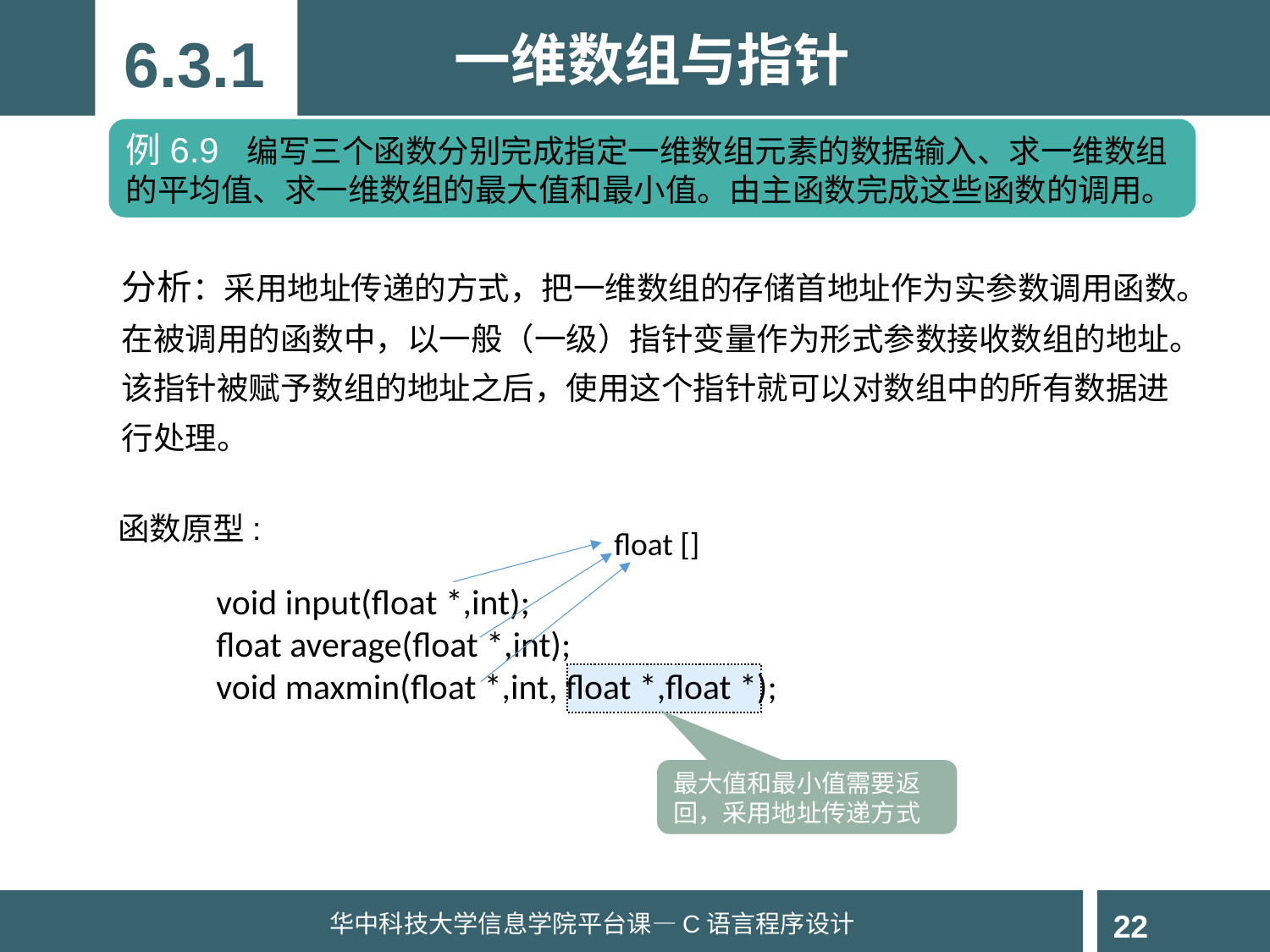

一维数组与指针
6.3.1
例6.9  编写三个函数分别完成指定一维数组元素的数据输入、求一维数组的平均值、求一维数组的最大值和最小值。由主函数完成这些函数的调用。
分析：采用地址传递的方式，把一维数组的存储首地址作为实参数调用函数。在被调用的函数中，以一般（一级）指针变量作为形式参数接收数组的地址。该指针被赋予数组的地址之后，使用这个指针就可以对数组中的所有数据进行处理。
函数原型:
float []
void input(float *,int);
float average(float *,int);
void maxmin(float *,int, float *,float *);

最大值和最小值需要返回，采用地址传递方式